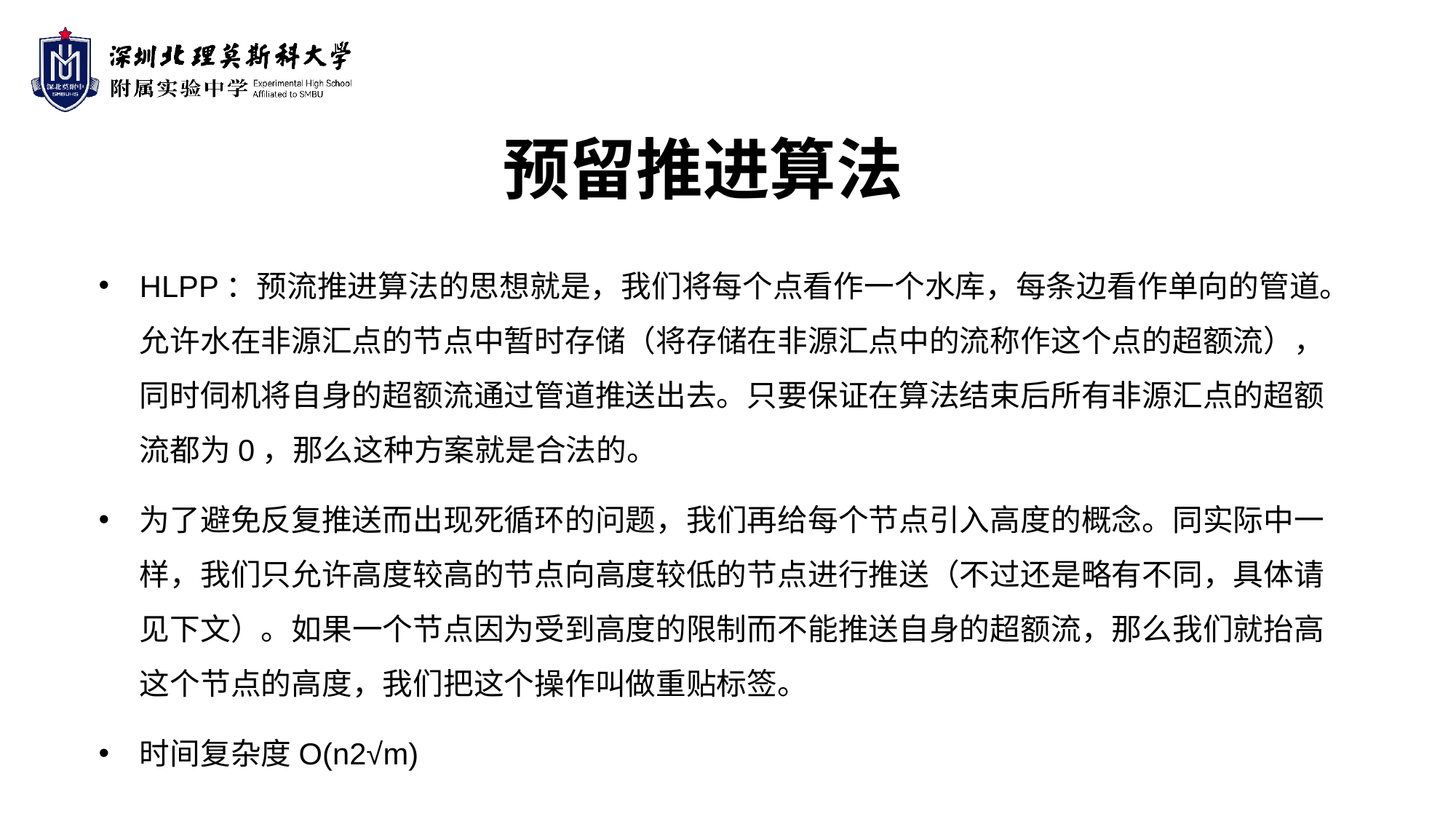

预留推进算法
HLPP：预流推进算法的思想就是，我们将每个点看作一个水库，每条边看作单向的管道。允许水在非源汇点的节点中暂时存储（将存储在非源汇点中的流称作这个点的超额流），同时伺机将自身的超额流通过管道推送出去。只要保证在算法结束后所有非源汇点的超额流都为0，那么这种方案就是合法的。
为了避免反复推送而出现死循环的问题，我们再给每个节点引入高度的概念。同实际中一样，我们只允许高度较高的节点向高度较低的节点进行推送（不过还是略有不同，具体请见下文）。如果一个节点因为受到高度的限制而不能推送自身的超额流，那么我们就抬高这个节点的高度，我们把这个操作叫做重贴标签。
时间复杂度O(n2√m)